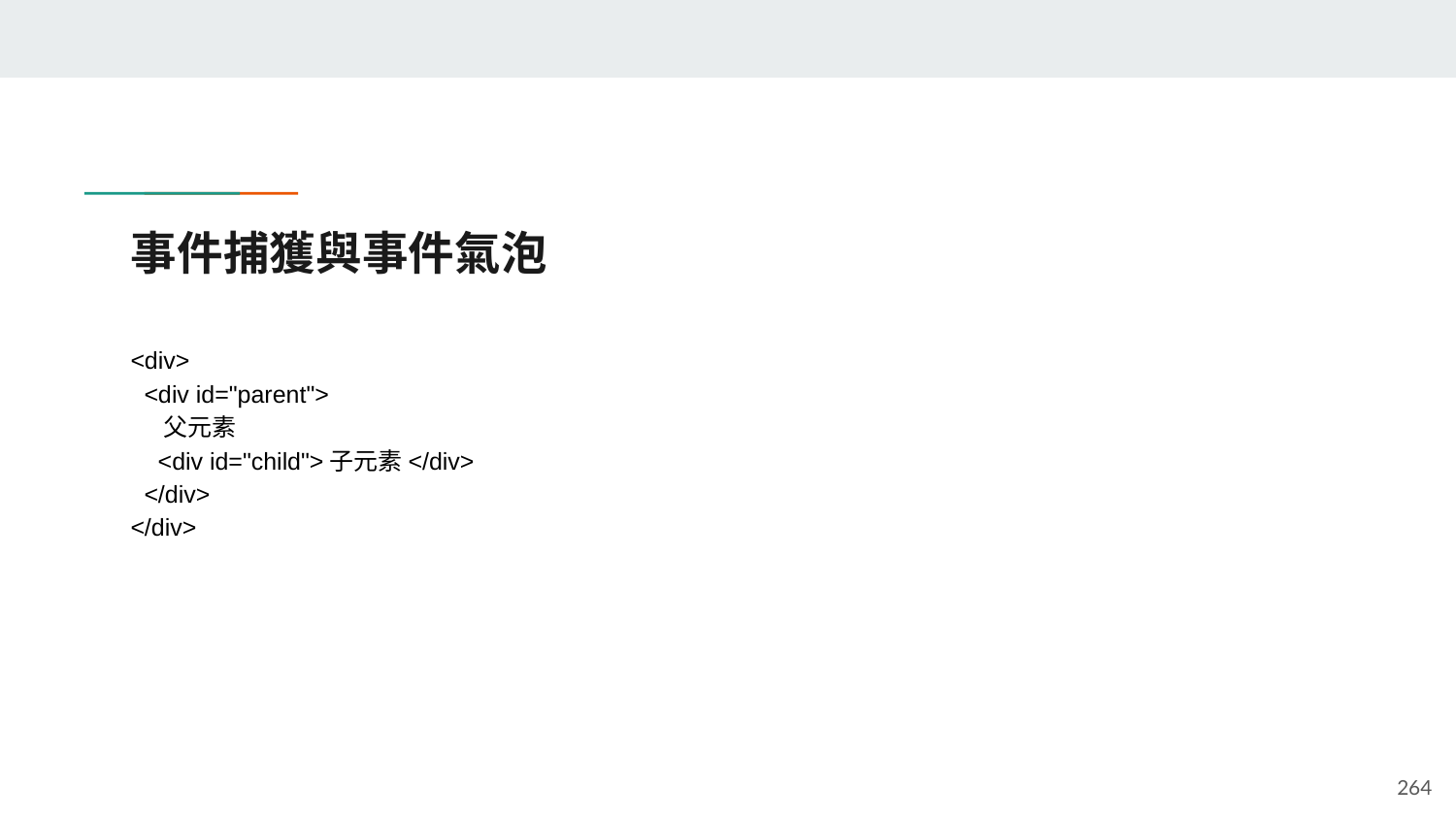

# 事件捕獲與事件氣泡

<div>
  <div id="parent">
    父元素
    <div id="child">子元素</div>
  </div>
</div>

264